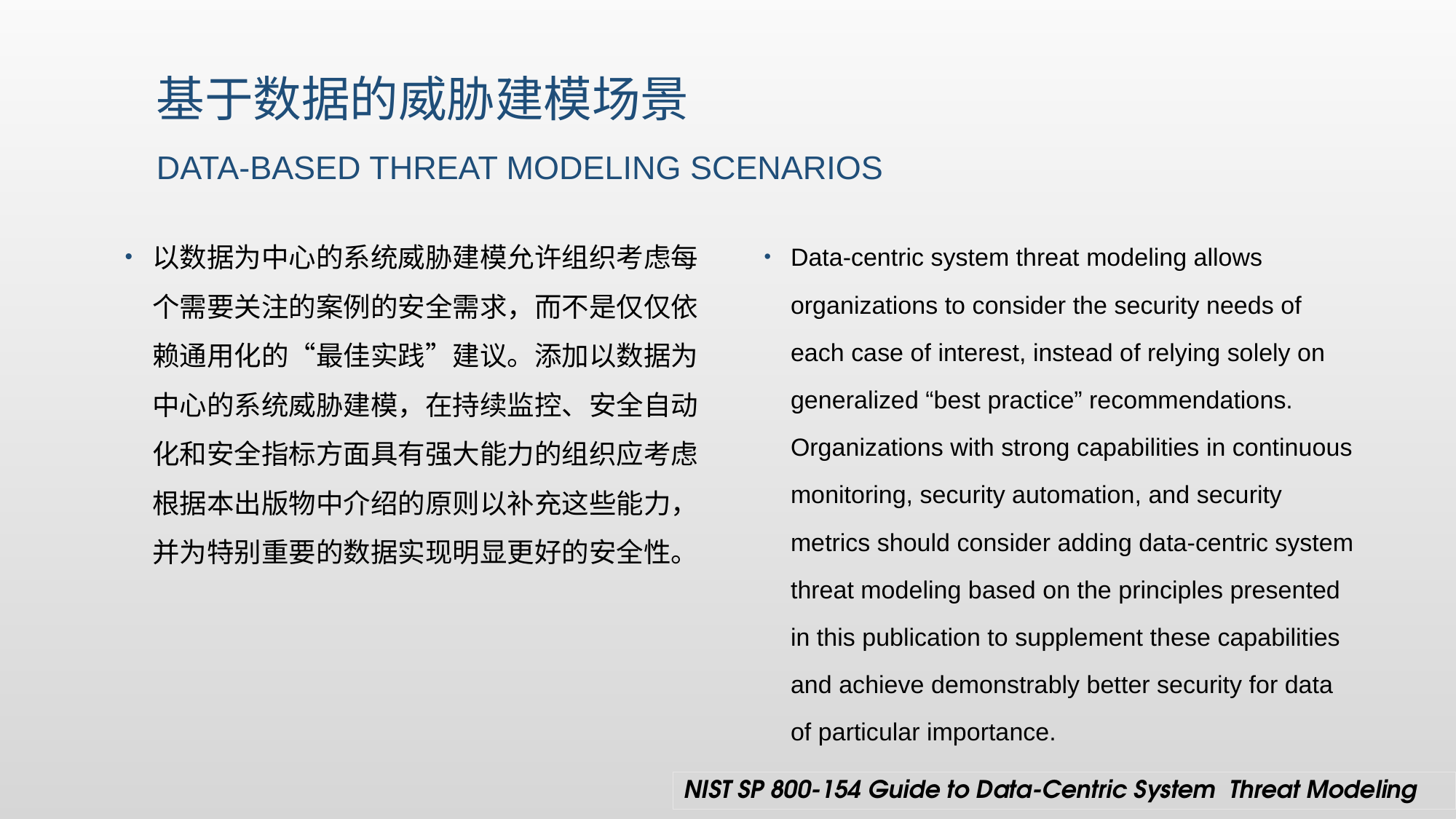

# 基于数据的威胁建模场景 Data-based threat modeling scenarios
以数据为中心的系统威胁建模允许组织考虑每个需要关注的案例的安全需求，而不是仅仅依赖通用化的“最佳实践”建议。添加以数据为中心的系统威胁建模，在持续监控、安全自动化和安全指标方面具有强大能力的组织应考虑根据本出版物中介绍的原则以补充这些能力，并为特别重要的数据实现明显更好的安全性。
Data-centric system threat modeling allows organizations to consider the security needs of each case of interest, instead of relying solely on generalized “best practice” recommendations. Organizations with strong capabilities in continuous monitoring, security automation, and security metrics should consider adding data-centric system threat modeling based on the principles presented in this publication to supplement these capabilities and achieve demonstrably better security for data of particular importance.
NIST SP 800-154 Guide to Data-Centric System  Threat Modeling